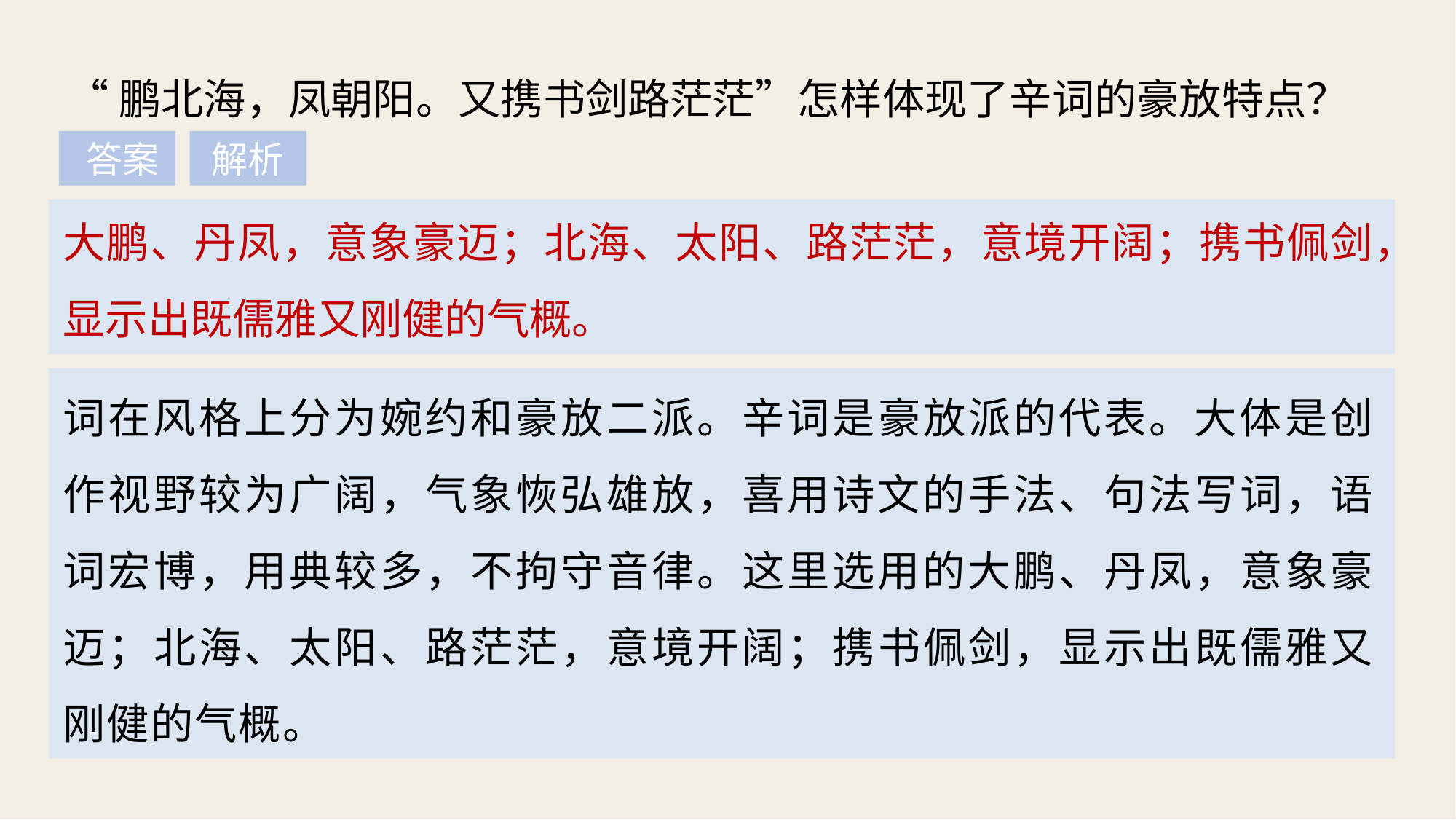

“鹏北海，凤朝阳。又携书剑路茫茫”怎样体现了辛词的豪放特点？
解析
 答案
大鹏、丹凤，意象豪迈；北海、太阳、路茫茫，意境开阔；携书佩剑，显示出既儒雅又刚健的气概。

词在风格上分为婉约和豪放二派。辛词是豪放派的代表。大体是创作视野较为广阔，气象恢弘雄放，喜用诗文的手法、句法写词，语词宏博，用典较多，不拘守音律。这里选用的大鹏、丹凤，意象豪迈；北海、太阳、路茫茫，意境开阔；携书佩剑，显示出既儒雅又刚健的气概。